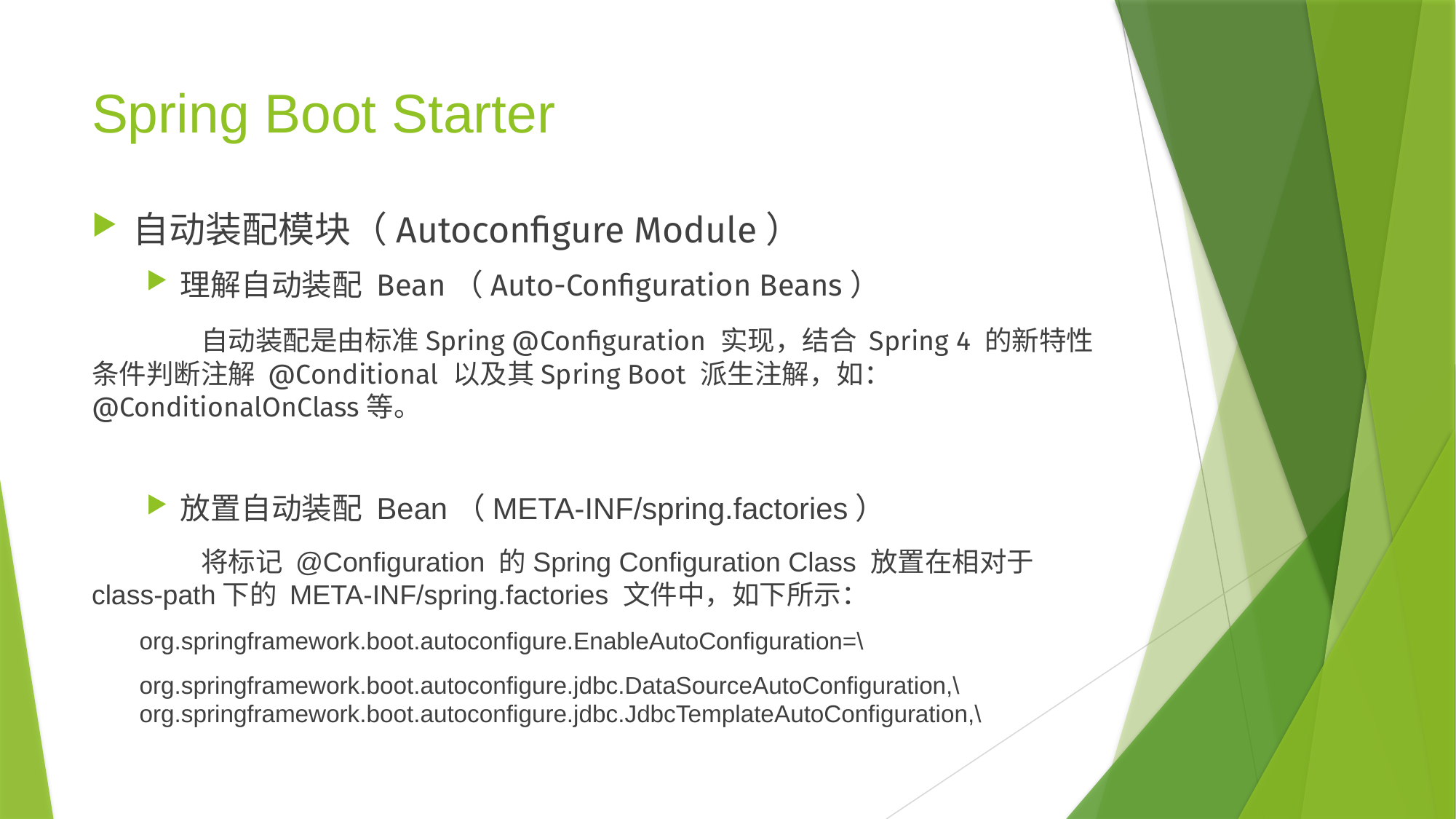

# Spring Boot Starter
自动装配模块（Autoconfigure Module）
理解自动装配 Bean（Auto-Configuration Beans）
	自动装配是由标准Spring @Configuration 实现，结合 Spring 4 的新特性条件判断注解 @Conditional 以及其Spring Boot 派生注解，如：@ConditionalOnClass等。

放置自动装配 Bean（META-INF/spring.factories）
	将标记 @Configuration 的Spring Configuration Class 放置在相对于class-path下的 META-INF/spring.factories 文件中，如下所示：
org.springframework.boot.autoconfigure.EnableAutoConfiguration=\
org.springframework.boot.autoconfigure.jdbc.DataSourceAutoConfiguration,\
org.springframework.boot.autoconfigure.jdbc.JdbcTemplateAutoConfiguration,\